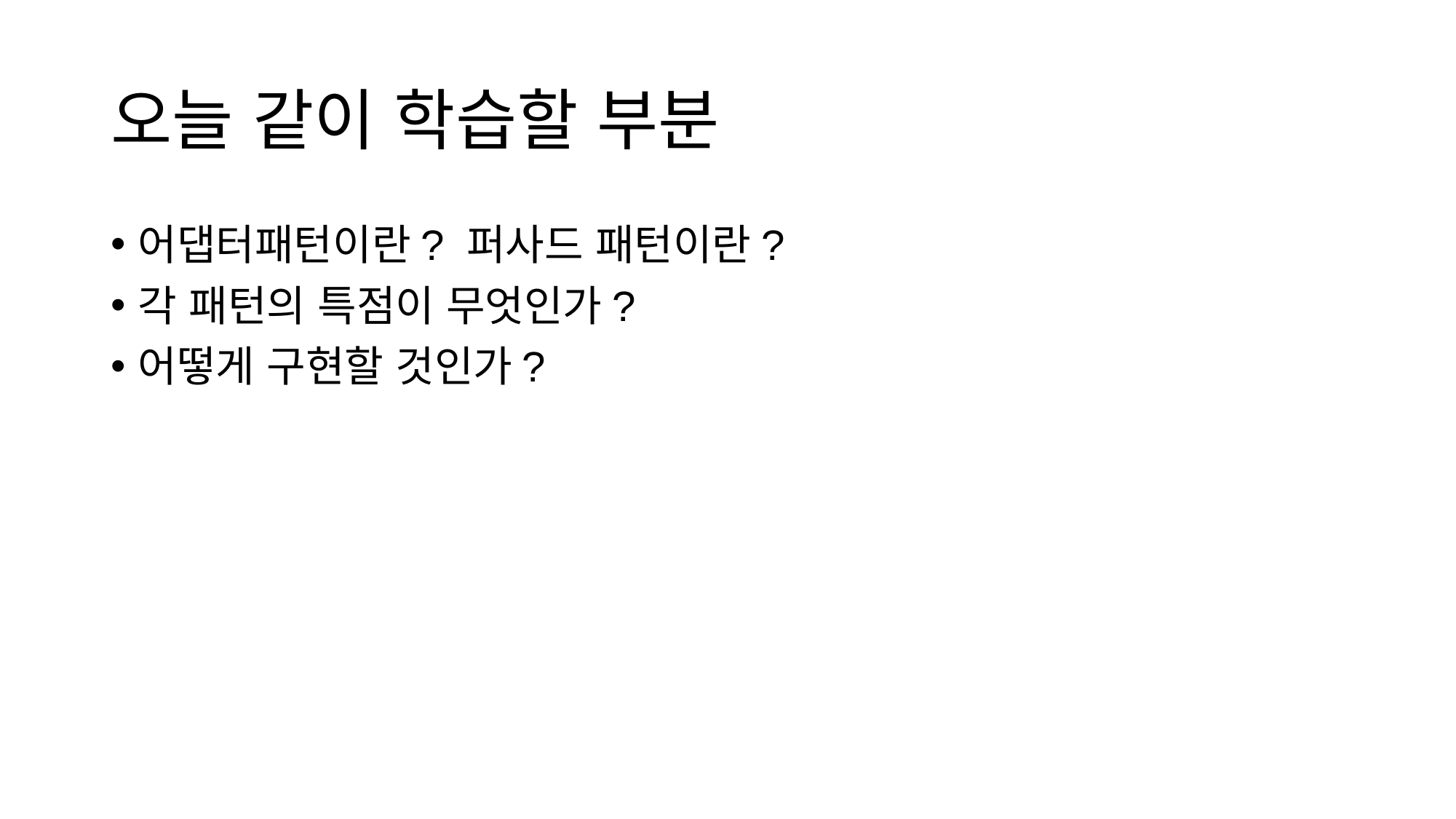

# 오늘 같이 학습할 부분
어댑터패턴이란? 퍼사드 패턴이란?
각 패턴의 특점이 무엇인가?
어떻게 구현할 것인가?